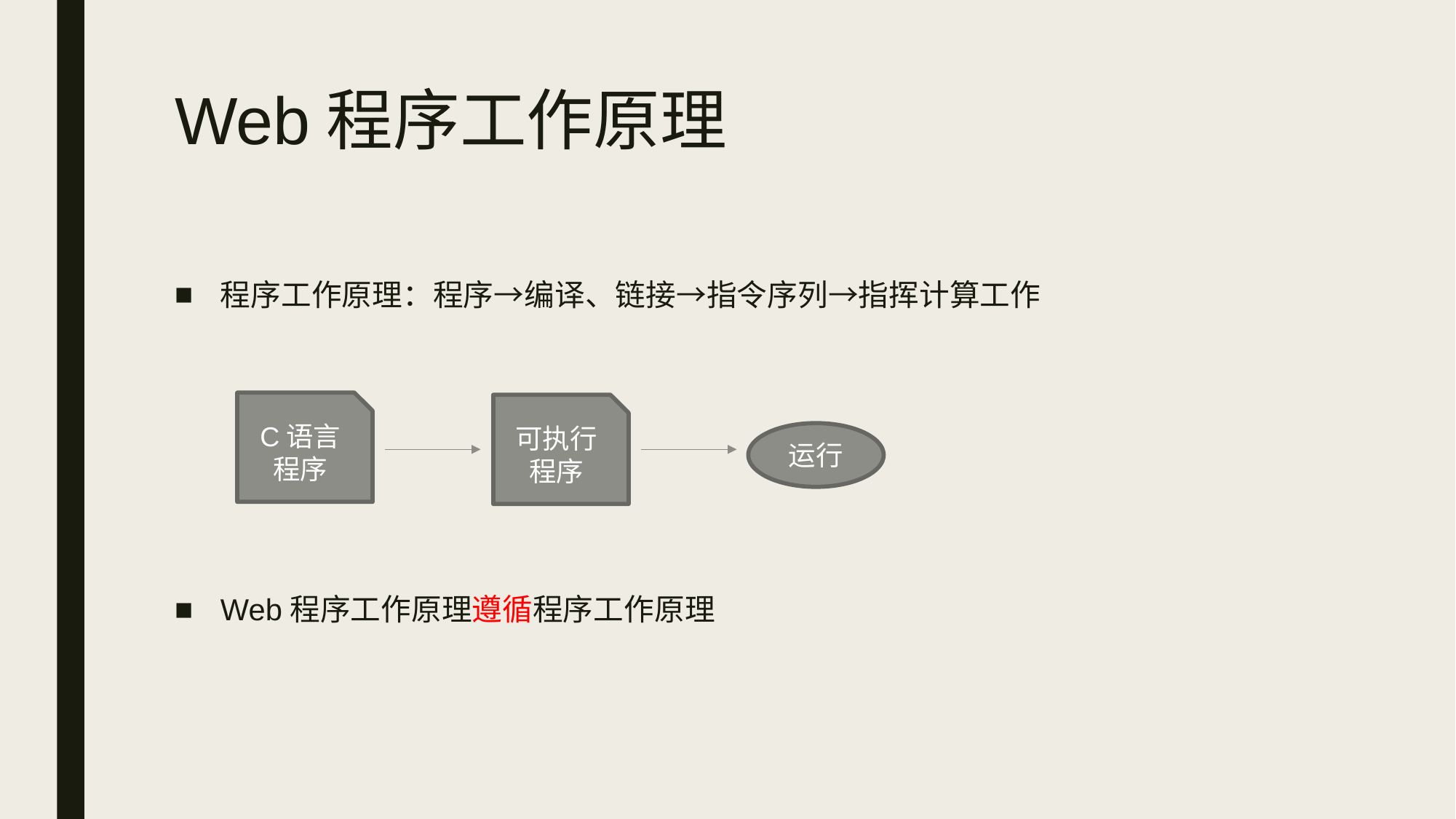

# Web程序工作原理
程序工作原理：程序→编译、链接→指令序列→指挥计算工作

Web程序工作原理遵循程序工作原理
C语言程序
可执行程序
运行